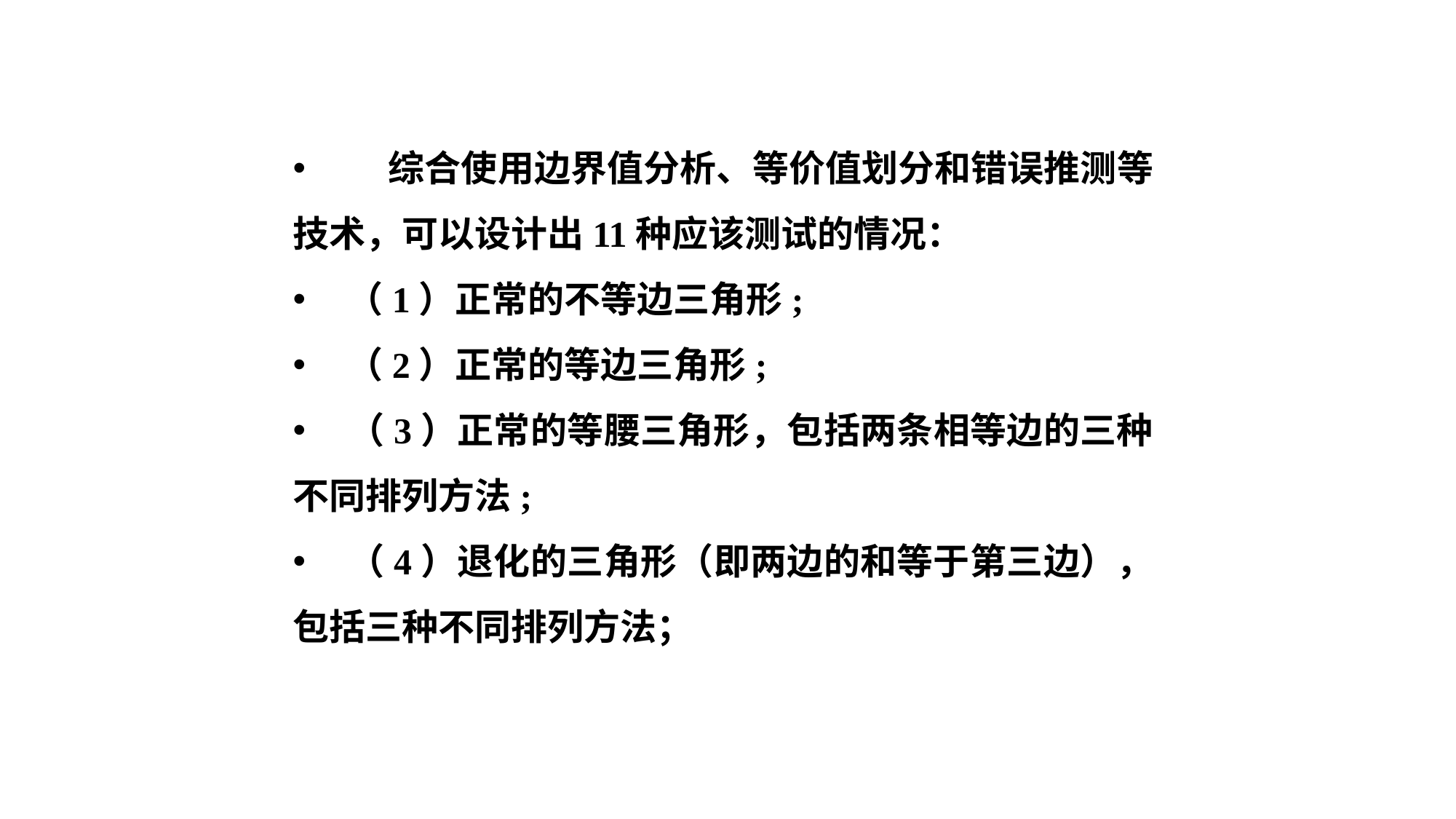

综合使用边界值分析、等价值划分和错误推测等技术，可以设计出11种应该测试的情况：
    （1）正常的不等边三角形;
    （2）正常的等边三角形;
    （3）正常的等腰三角形，包括两条相等边的三种不同排列方法;
    （4）退化的三角形（即两边的和等于第三边），包括三种不同排列方法；